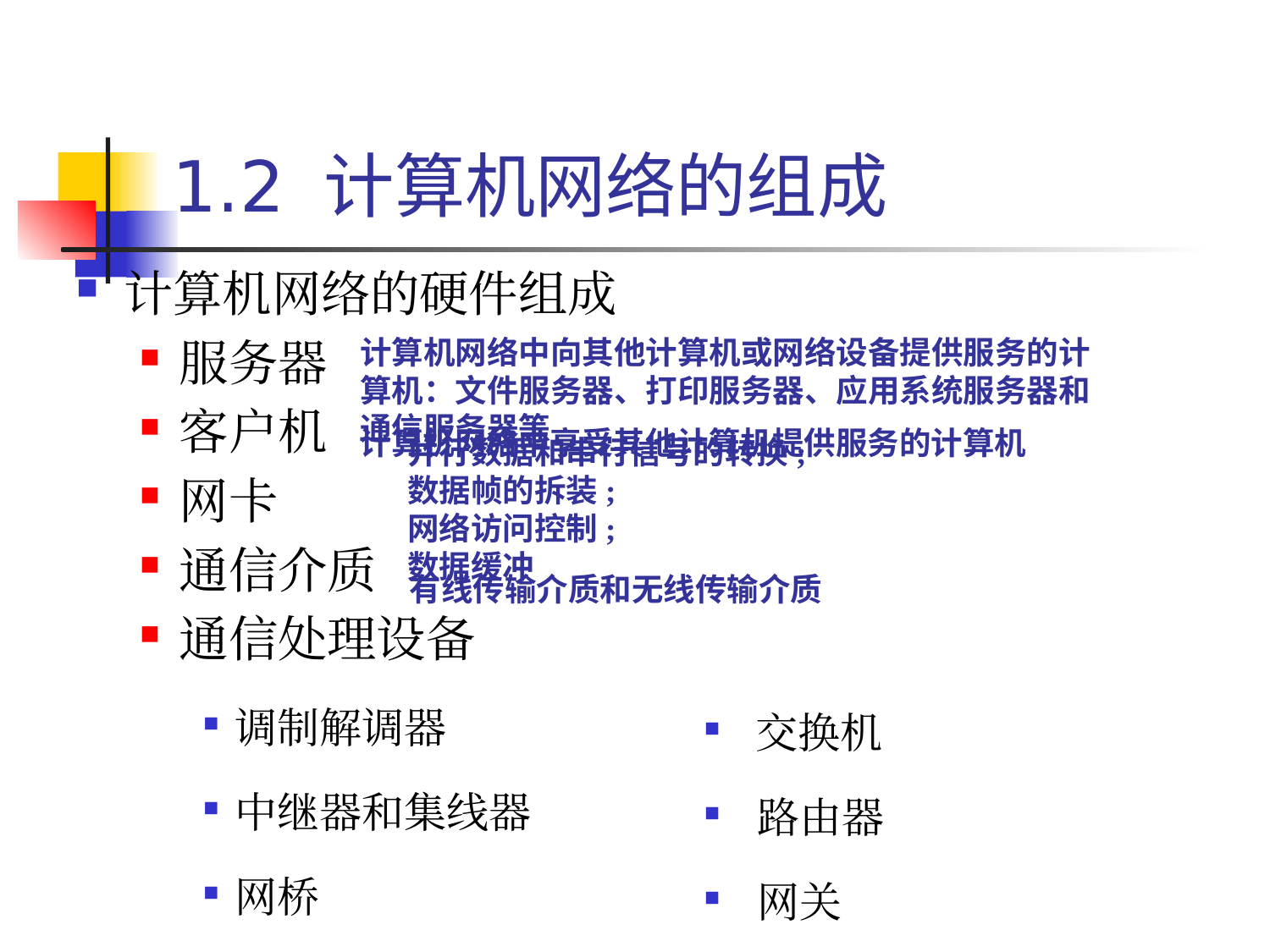

# 1.2 计算机网络的组成
计算机网络的硬件组成
服务器
客户机
网卡
通信介质
通信处理设备
调制解调器
中继器和集线器
网桥
计算机网络中向其他计算机或网络设备提供服务的计算机：文件服务器、打印服务器、应用系统服务器和通信服务器等
计算机网络中享受其他计算机提供服务的计算机
并行数据和串行信号的转换;
数据帧的拆装;
网络访问控制;
数据缓冲
有线传输介质和无线传输介质
 交换机
 路由器
 网关